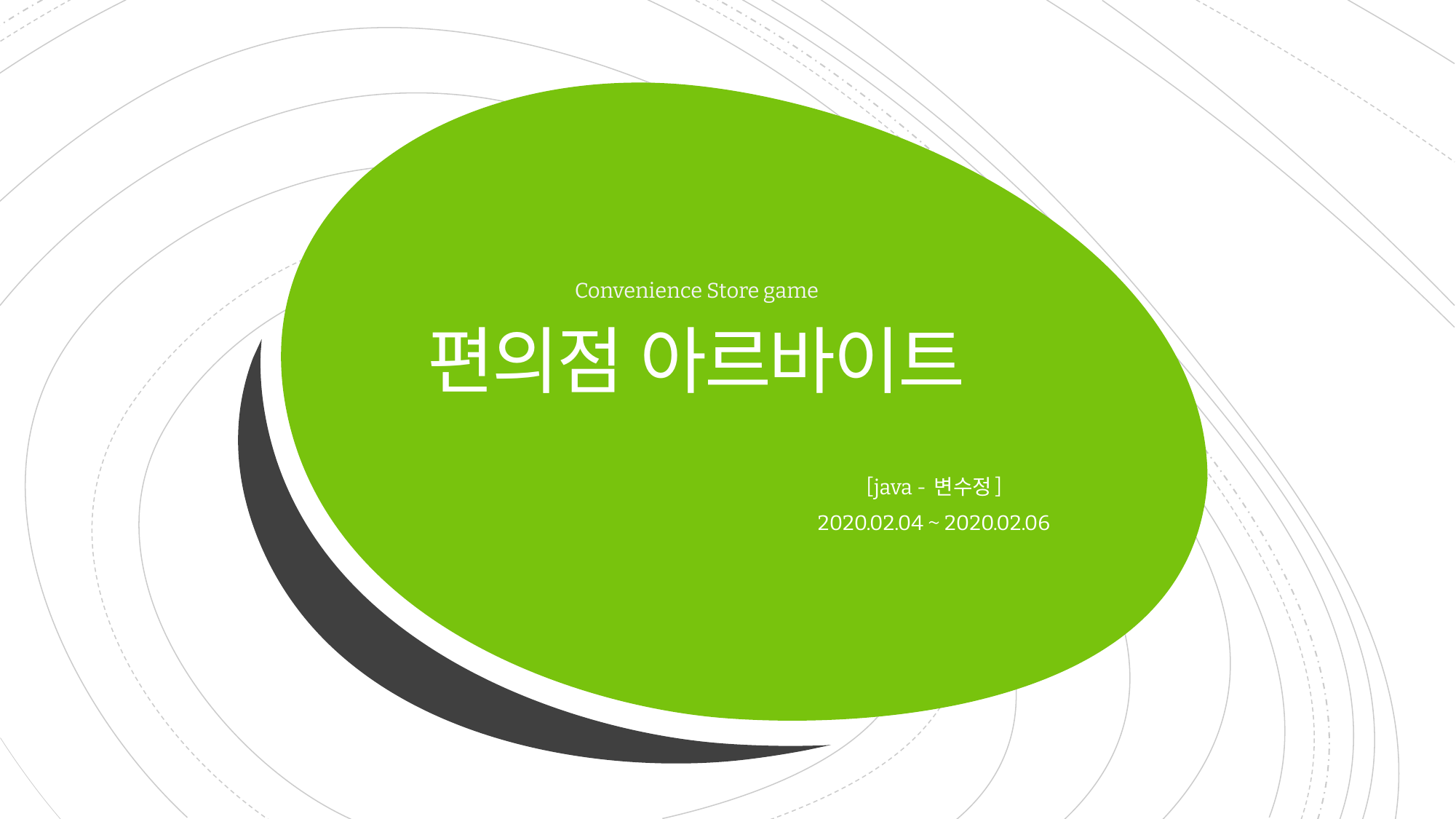

# 편의점 아르바이트
Convenience Store game

[java - 변수정]
2020.02.04 ~ 2020.02.06